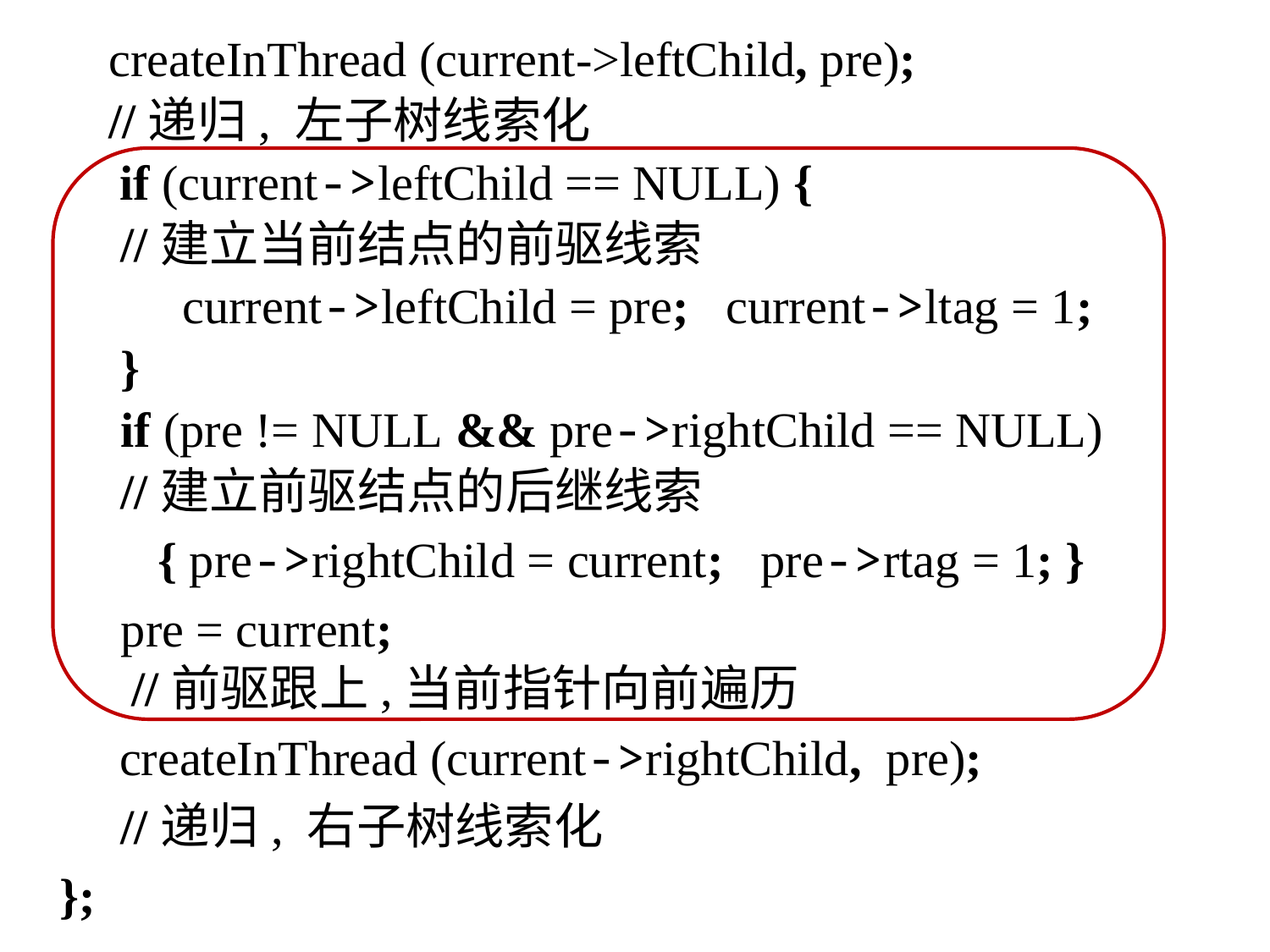

createInThread (current->leftChild, pre);
    //递归, 左子树线索化
	 if (current->leftChild == NULL) {
     //建立当前结点的前驱线索
          current->leftChild = pre;   current->ltag = 1;
     }
     if (pre != NULL && pre->rightChild == NULL)
     //建立前驱结点的后继线索
        { pre->rightChild = current;   pre->rtag = 1; }
     pre = current;							   //前驱跟上,当前指针向前遍历
	 createInThread (current->rightChild,  pre);
     //递归, 右子树线索化
};